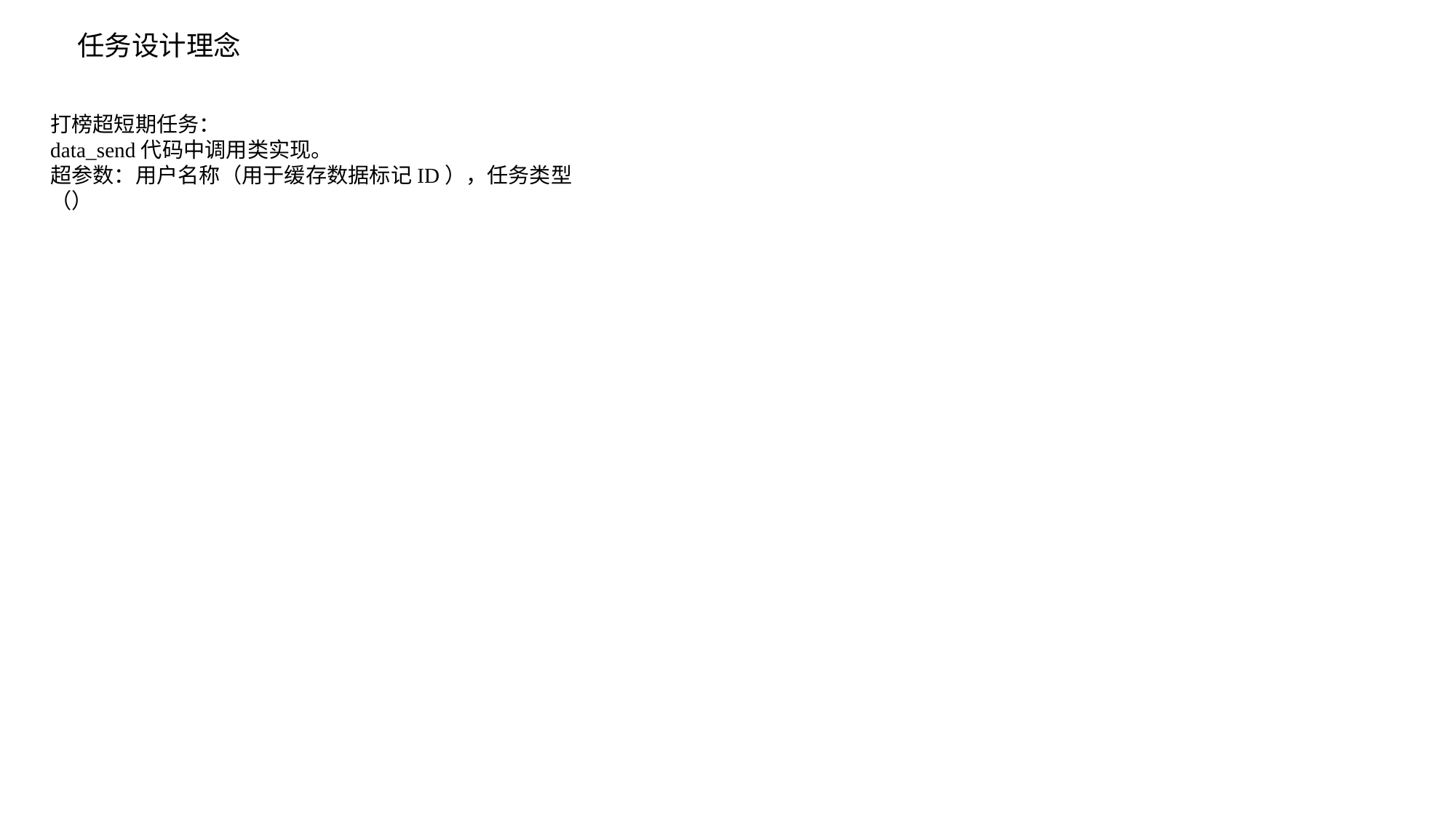

任务设计理念
打榜超短期任务：
data_send代码中调用类实现。
超参数：用户名称（用于缓存数据标记ID），任务类型（）